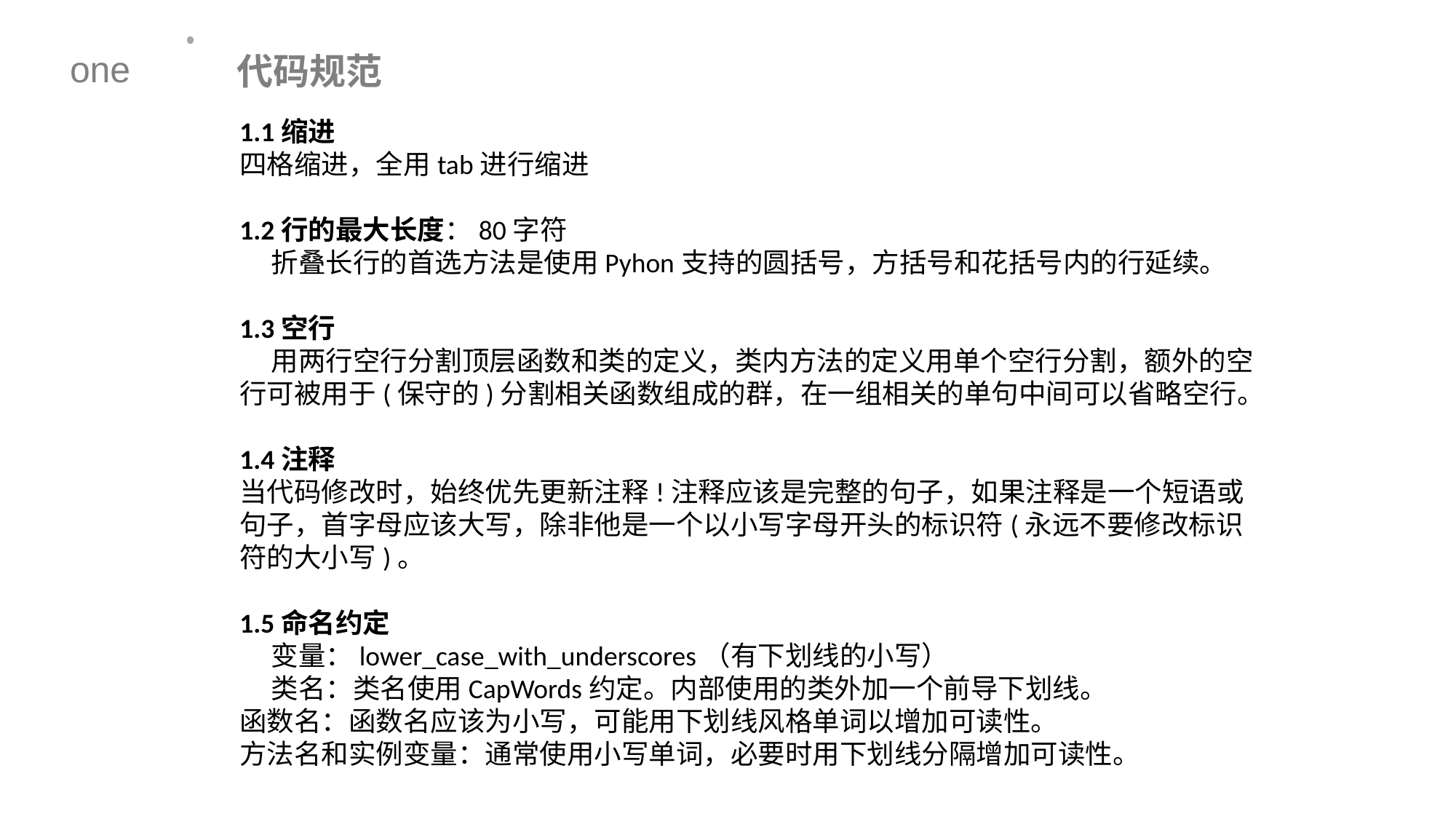

代码规范

one
1.1缩进
四格缩进，全用tab进行缩进

1.2行的最大长度：80字符
    折叠长行的首选方法是使用Pyhon支持的圆括号，方括号和花括号内的行延续。

1.3空行
    用两行空行分割顶层函数和类的定义，类内方法的定义用单个空行分割，额外的空行可被用于(保守的)分割相关函数组成的群，在一组相关的单句中间可以省略空行。

1.4注释
当代码修改时，始终优先更新注释!注释应该是完整的句子，如果注释是一个短语或句子，首字母应该大写，除非他是一个以小写字母开头的标识符(永远不要修改标识符的大小写)。

1.5命名约定
    变量：lower_case_with_underscores（有下划线的小写）
    类名：类名使用CapWords约定。内部使用的类外加一个前导下划线。
函数名：函数名应该为小写，可能用下划线风格单词以增加可读性。
方法名和实例变量：通常使用小写单词，必要时用下划线分隔增加可读性。